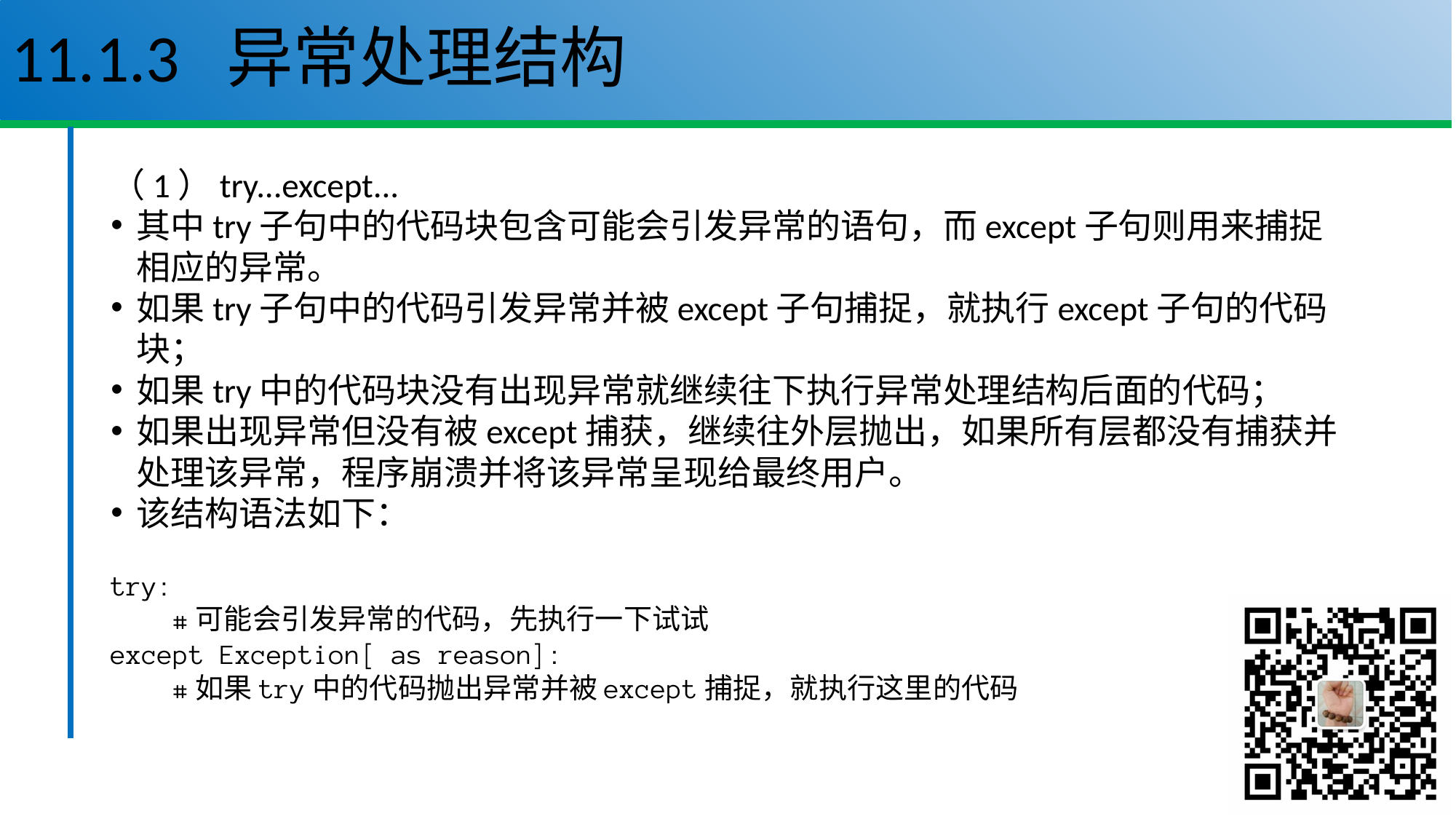

# 11.1.3  异常处理结构
（1）try...except...
其中try子句中的代码块包含可能会引发异常的语句，而except子句则用来捕捉相应的异常。
如果try子句中的代码引发异常并被except子句捕捉，就执行except子句的代码块；
如果try中的代码块没有出现异常就继续往下执行异常处理结构后面的代码；
如果出现异常但没有被except捕获，继续往外层抛出，如果所有层都没有捕获并处理该异常，程序崩溃并将该异常呈现给最终用户。
该结构语法如下：

try:
    #可能会引发异常的代码，先执行一下试试
except Exception[ as reason]:
    #如果try中的代码抛出异常并被except捕捉，就执行这里的代码